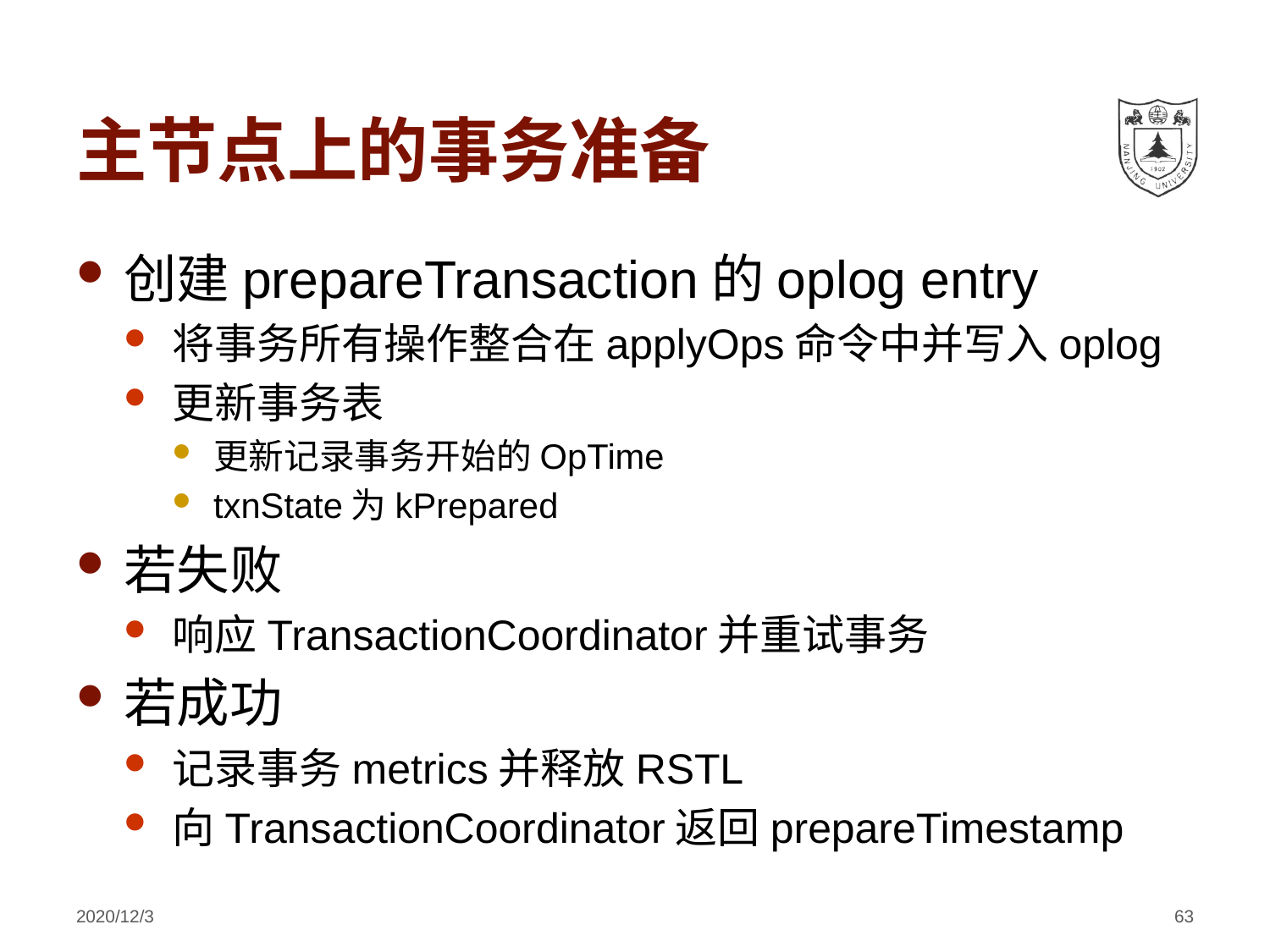

# 主节点上的事务准备
创建prepareTransaction的oplog entry
将事务所有操作整合在applyOps命令中并写入oplog
更新事务表
更新记录事务开始的OpTime
txnState为kPrepared
若失败
响应TransactionCoordinator并重试事务
若成功
记录事务metrics并释放RSTL
向TransactionCoordinator返回prepareTimestamp

2020/12/3

63